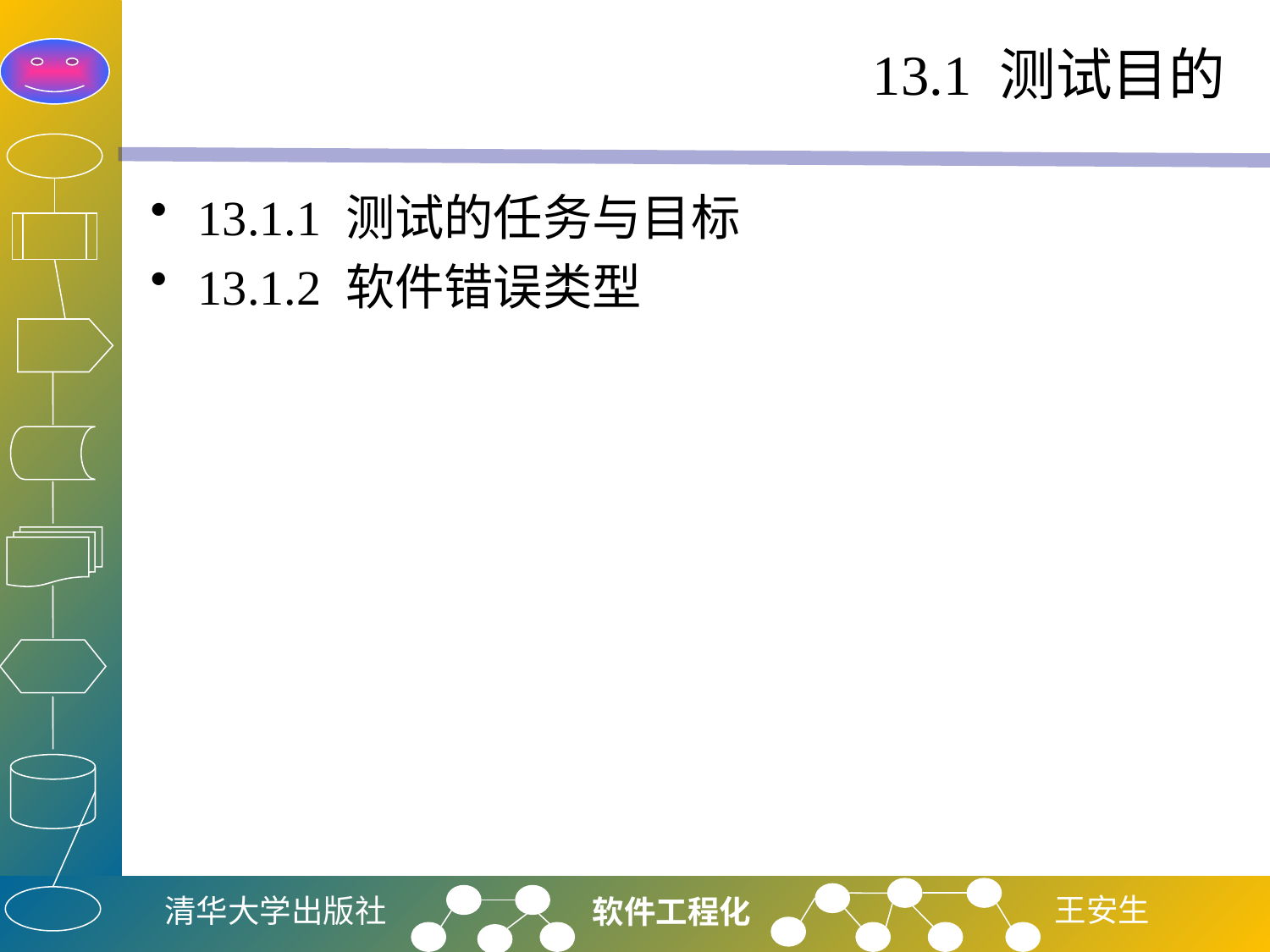

# 13.1 测试目的
13.1.1 测试的任务与目标
13.1.2 软件错误类型